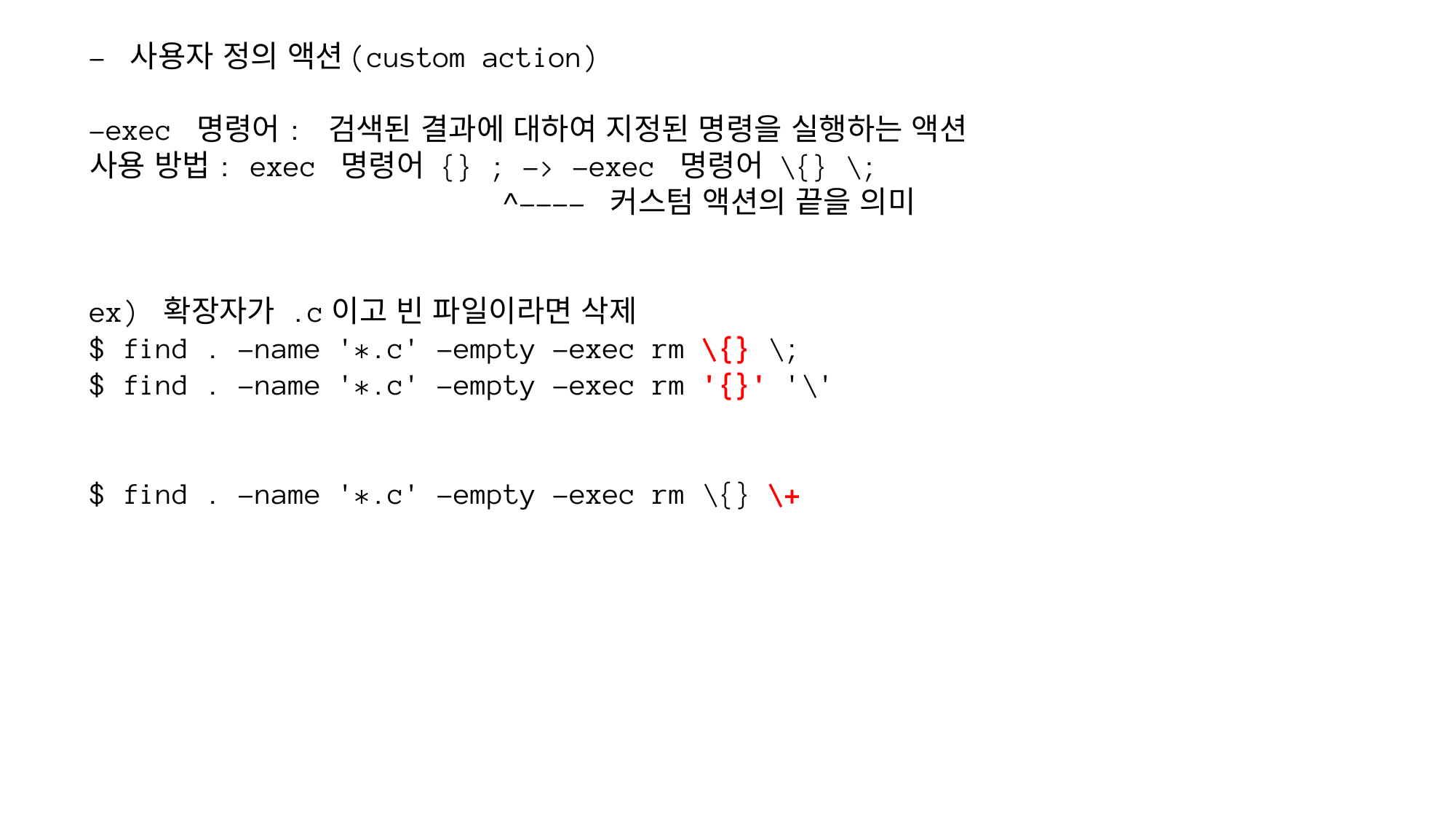

- 사용자 정의 액션(custom action)

-exec 명령어: 검색된 결과에 대하여 지정된 명령을 실행하는 액션
사용 방법: exec 명령어 {} ; -> -exec 명령어 \{} \;
                         ^---- 커스텀 액션의 끝을 의미

ex) 확장자가 .c이고 빈 파일이라면 삭제
$ find . -name '*.c' -empty -exec rm \{} \;
$ find . -name '*.c' -empty -exec rm '{}' '\'

$ find . -name '*.c' -empty -exec rm \{} \+